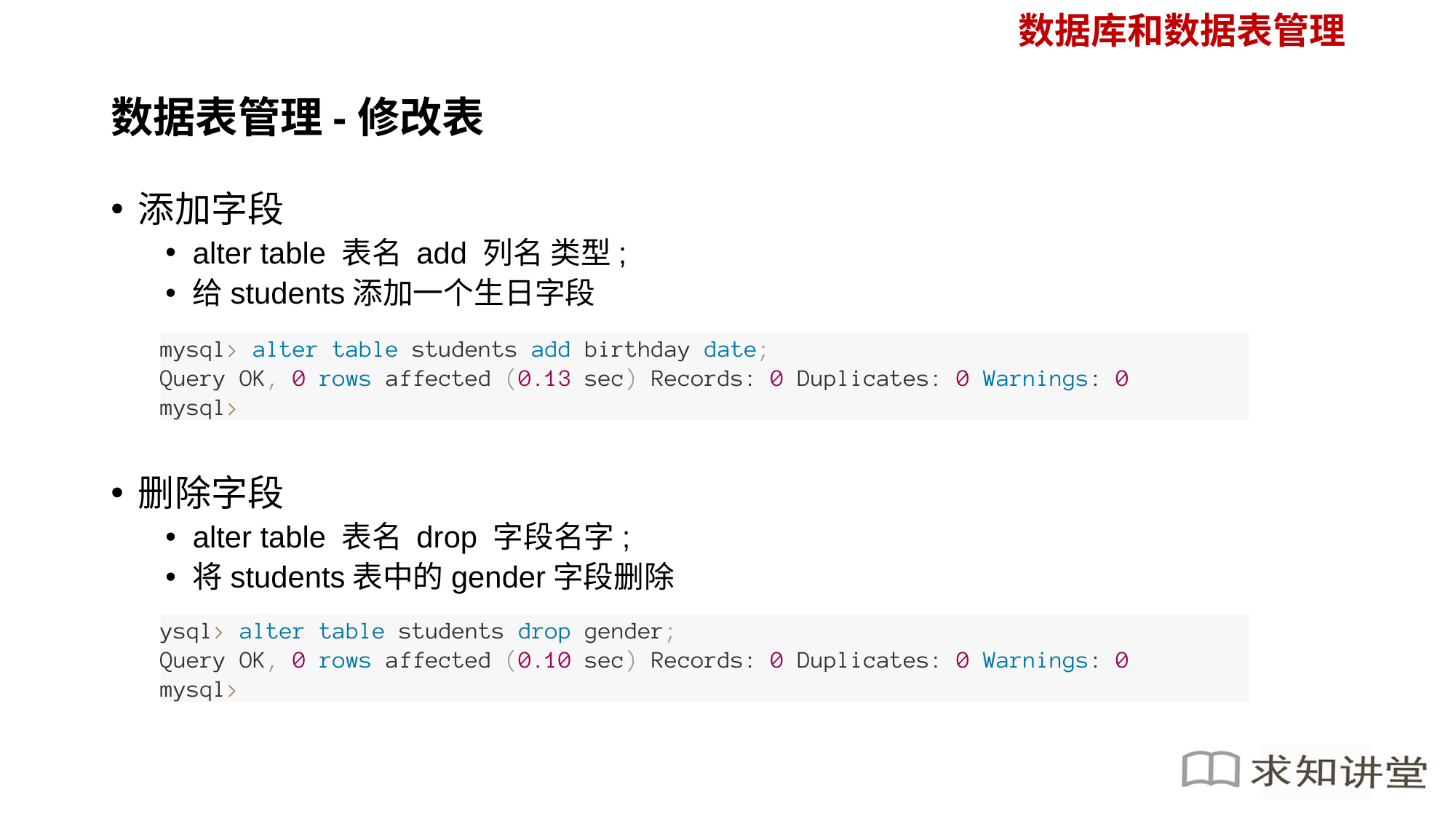

数据库和数据表管理
# 数据表管理-修改表
添加字段
alter table 表名 add 列名 类型;
给students添加一个生日字段

删除字段
alter table 表名 drop 字段名字;
将students表中的gender字段删除

mysql> alter table students add birthday date;
Query OK, 0 rows affected (0.13 sec) Records: 0 Duplicates: 0 Warnings: 0
mysql>
ysql> alter table students drop gender;
Query OK, 0 rows affected (0.10 sec) Records: 0 Duplicates: 0 Warnings: 0
mysql>